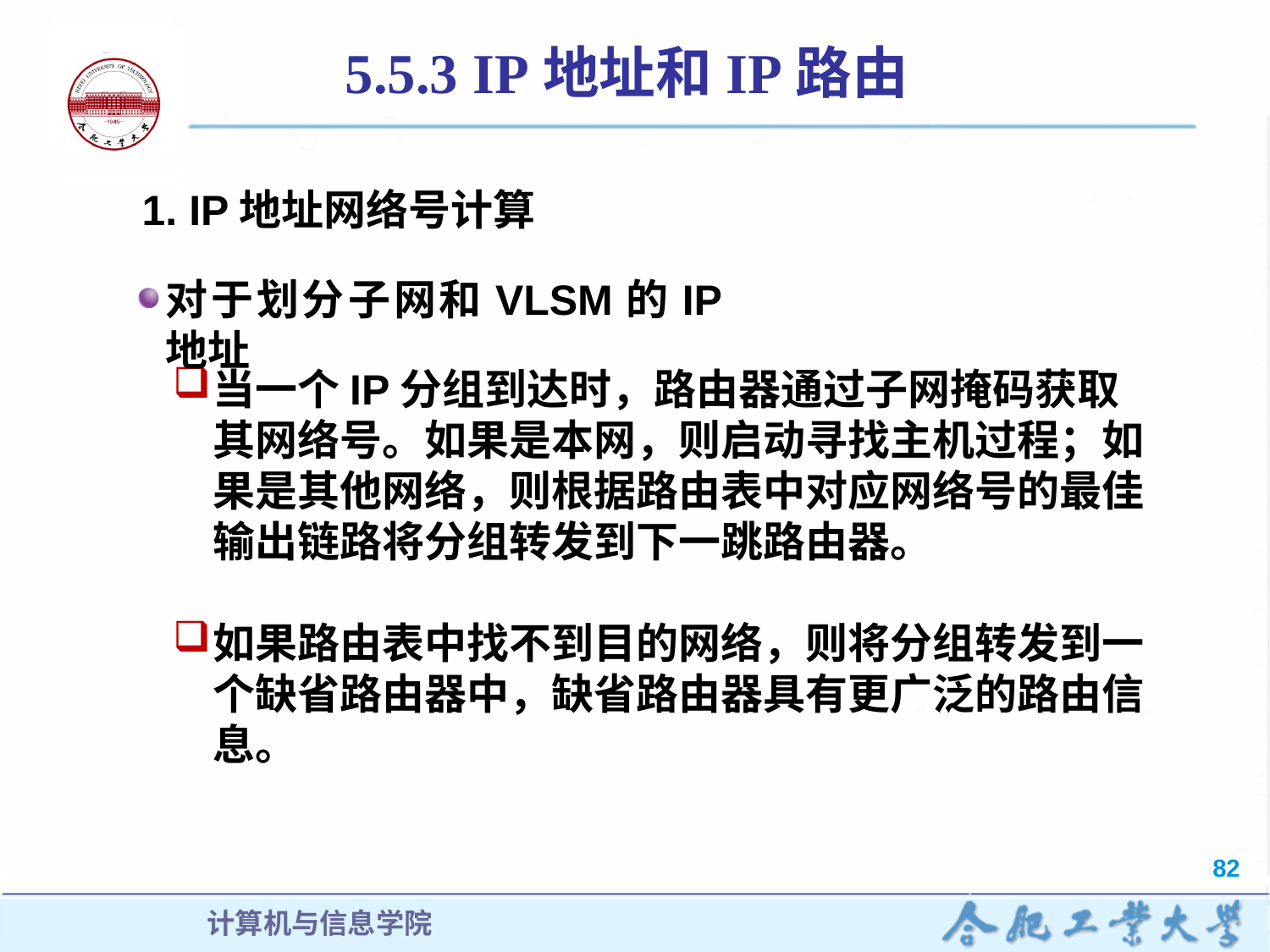

5.5.3 IP地址和IP路由
1. IP地址网络号计算
对于划分子网和VLSM的IP地址
当一个IP分组到达时，路由器通过子网掩码获取其网络号。如果是本网，则启动寻找主机过程；如果是其他网络，则根据路由表中对应网络号的最佳输出链路将分组转发到下一跳路由器。

如果路由表中找不到目的网络，则将分组转发到一个缺省路由器中，缺省路由器具有更广泛的路由信息。